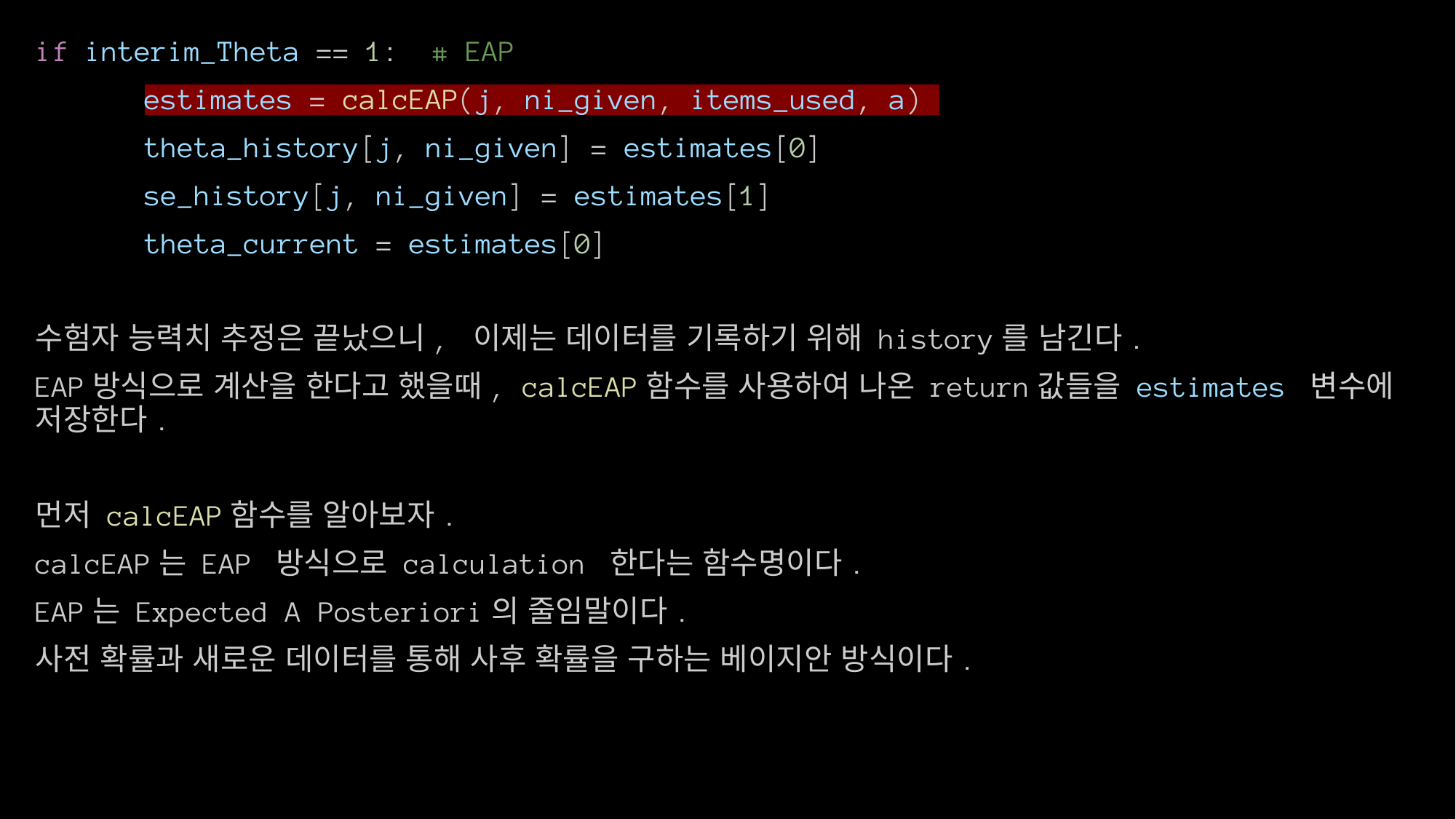

if interim_Theta == 1:  # EAP
	estimates = calcEAP(j, ni_given, items_used, a)
	theta_history[j, ni_given] = estimates[0]
	se_history[j, ni_given] = estimates[1]
	theta_current = estimates[0]

수험자 능력치 추정은 끝났으니, 이제는 데이터를 기록하기 위해 history를 남긴다.
EAP방식으로 계산을 한다고 했을때, calcEAP함수를 사용하여 나온 return값들을 estimates 변수에 저장한다.

먼저 calcEAP함수를 알아보자.
calcEAP는 EAP 방식으로 calculation 한다는 함수명이다.
EAP는 Expected A Posteriori의 줄임말이다.
사전 확률과 새로운 데이터를 통해 사후 확률을 구하는 베이지안 방식이다.